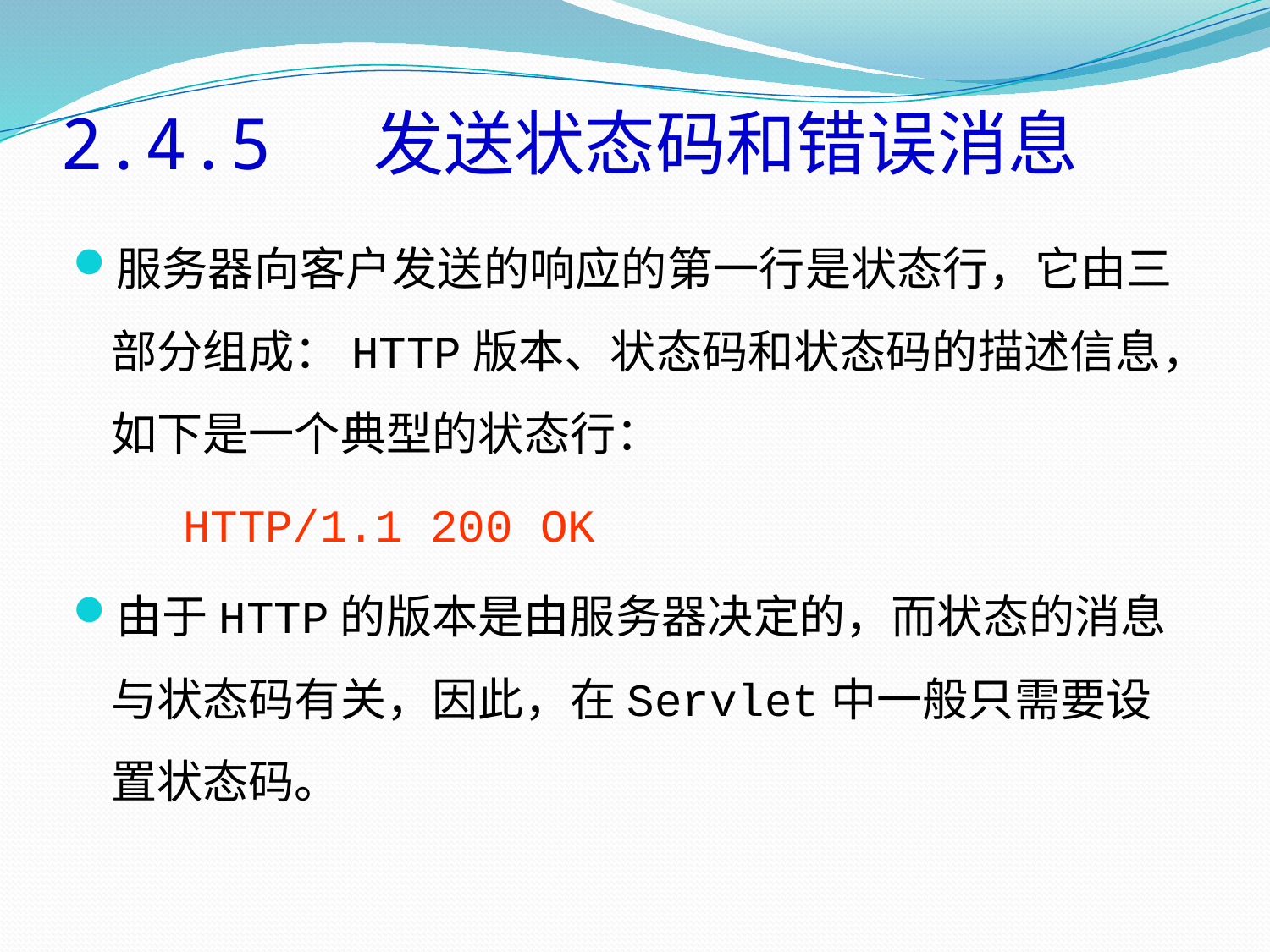

# 2.4.5  发送状态码和错误消息
服务器向客户发送的响应的第一行是状态行，它由三部分组成：HTTP版本、状态码和状态码的描述信息，如下是一个典型的状态行：
    HTTP/1.1 200 OK
由于HTTP的版本是由服务器决定的，而状态的消息与状态码有关，因此，在Servlet中一般只需要设置状态码。